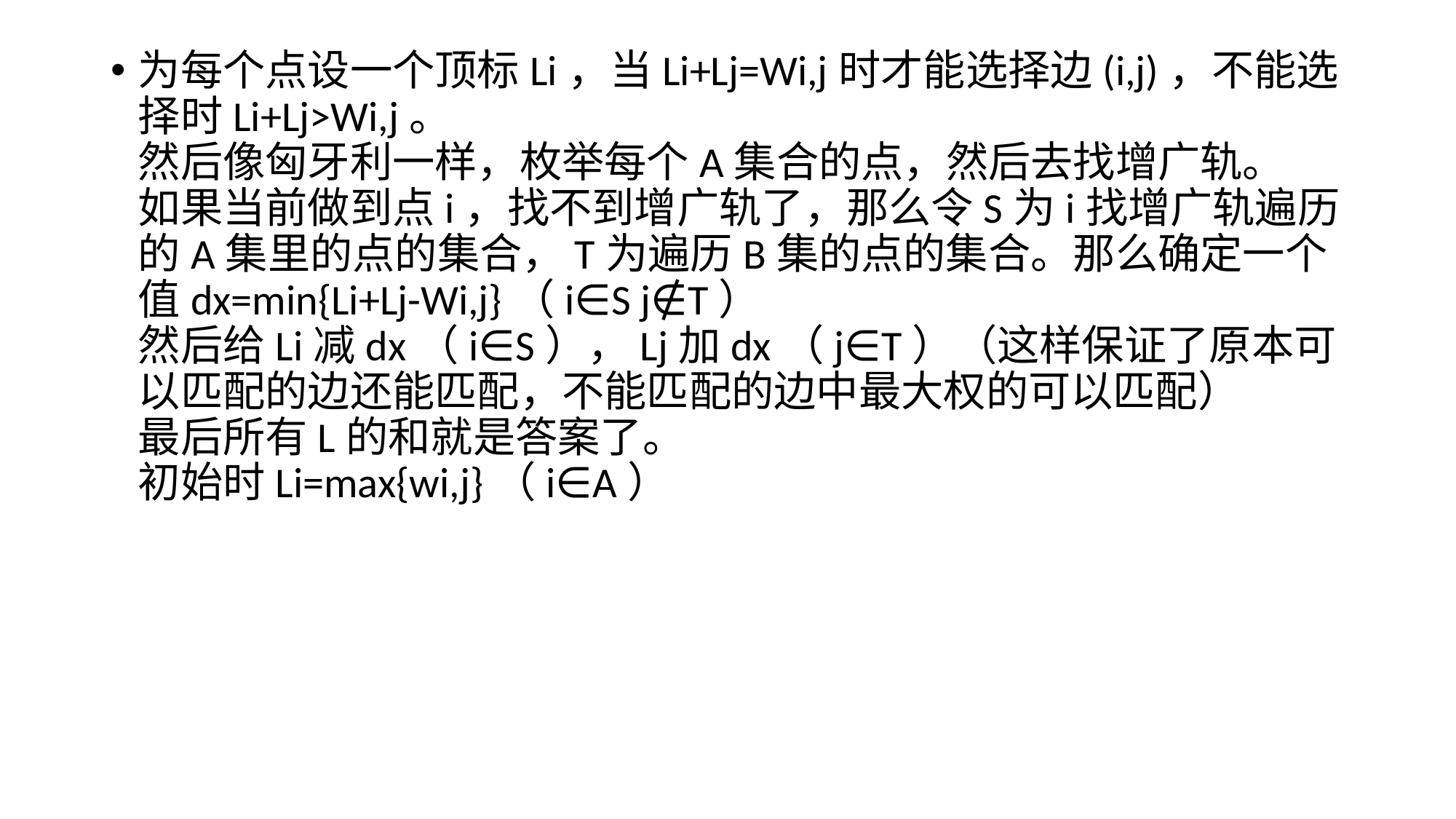

为每个点设一个顶标Li，当Li+Lj=Wi,j时才能选择边(i,j)，不能选择时Li+Lj>Wi,j。 
然后像匈牙利一样，枚举每个A集合的点，然后去找增广轨。 
如果当前做到点i，找不到增广轨了，那么令S为i找增广轨遍历的A集里的点的集合，T为遍历B集的点的集合。那么确定一个值dx=min{Li+Lj-Wi,j}（i∈S j∉T） 
然后给Li减dx（i∈S），Lj加dx（j∈T）（这样保证了原本可以匹配的边还能匹配，不能匹配的边中最大权的可以匹配） 
最后所有L的和就是答案了。 
初始时Li=max{wi,j}（i∈A）